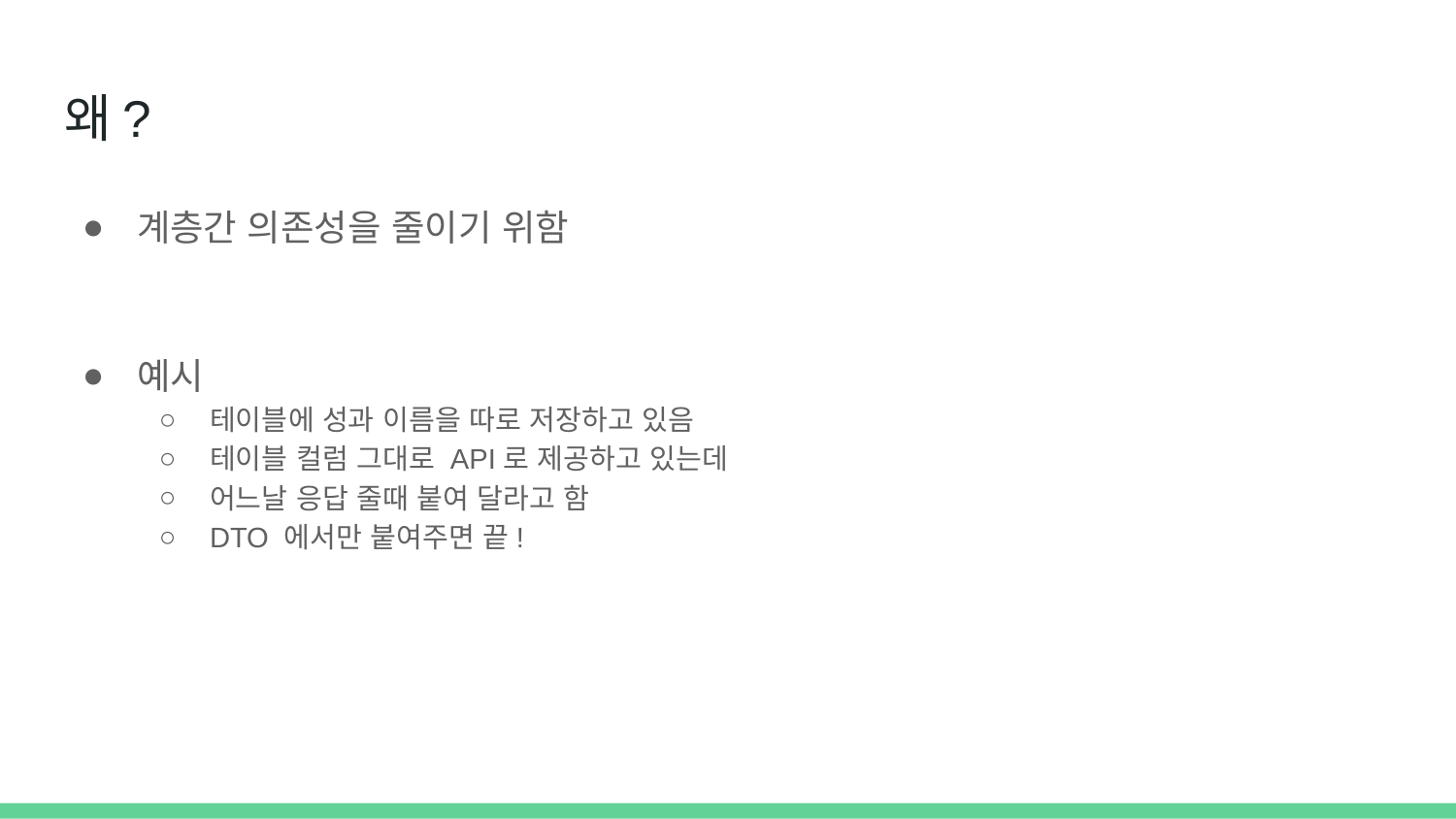

# 왜?
계층간 의존성을 줄이기 위함

예시
테이블에 성과 이름을 따로 저장하고 있음
테이블 컬럼 그대로 API로 제공하고 있는데
어느날 응답 줄때 붙여 달라고 함
DTO 에서만 붙여주면 끝!